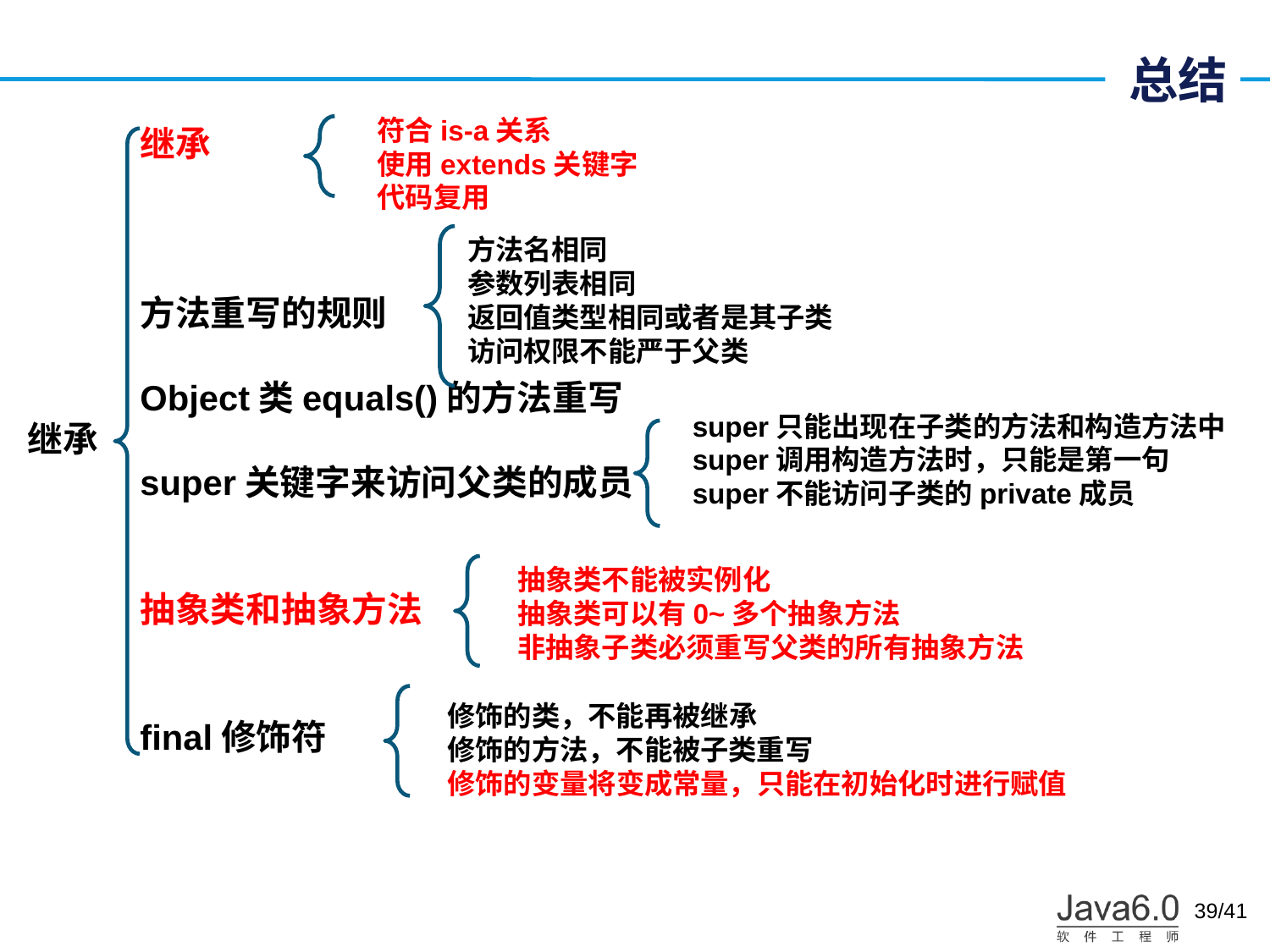

# 总结
符合is-a关系
使用extends关键字
代码复用

继承

方法重写的规则

Object类equals()的方法重写

super关键字来访问父类的成员

抽象类和抽象方法

final修饰符

方法名相同
参数列表相同
返回值类型相同或者是其子类
访问权限不能严于父类

super只能出现在子类的方法和构造方法中
super调用构造方法时，只能是第一句
super不能访问子类的private成员

继承

抽象类不能被实例化
抽象类可以有0~多个抽象方法
非抽象子类必须重写父类的所有抽象方法

修饰的类，不能再被继承
修饰的方法，不能被子类重写
修饰的变量将变成常量，只能在初始化时进行赋值

39/41